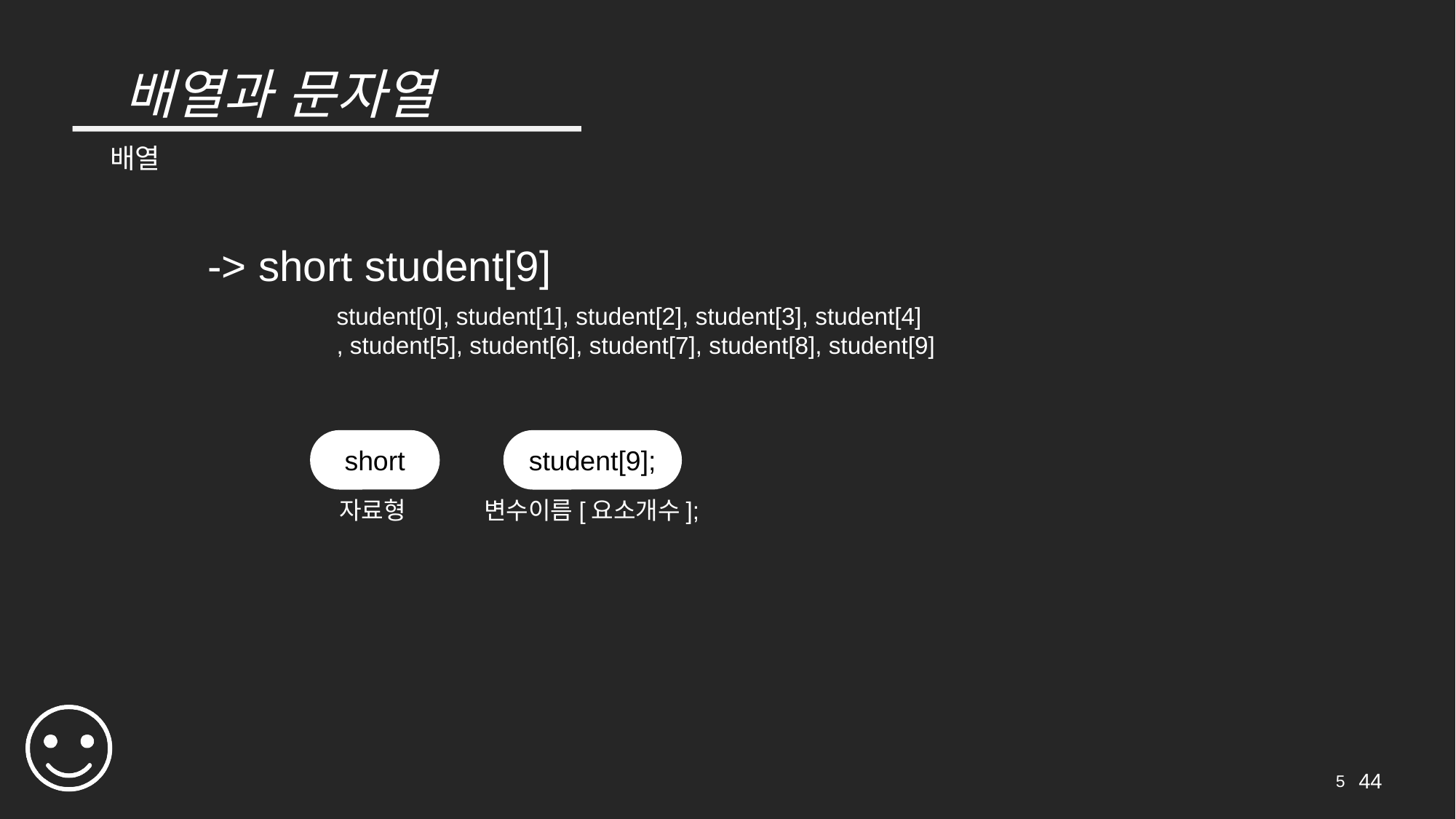

# 배열과 문자열

배열
-> short student[9]
student[0], student[1], student[2], student[3], student[4]
, student[5], student[6], student[7], student[8], student[9]
short
student[9];
자료형
변수이름[요소개수];
5